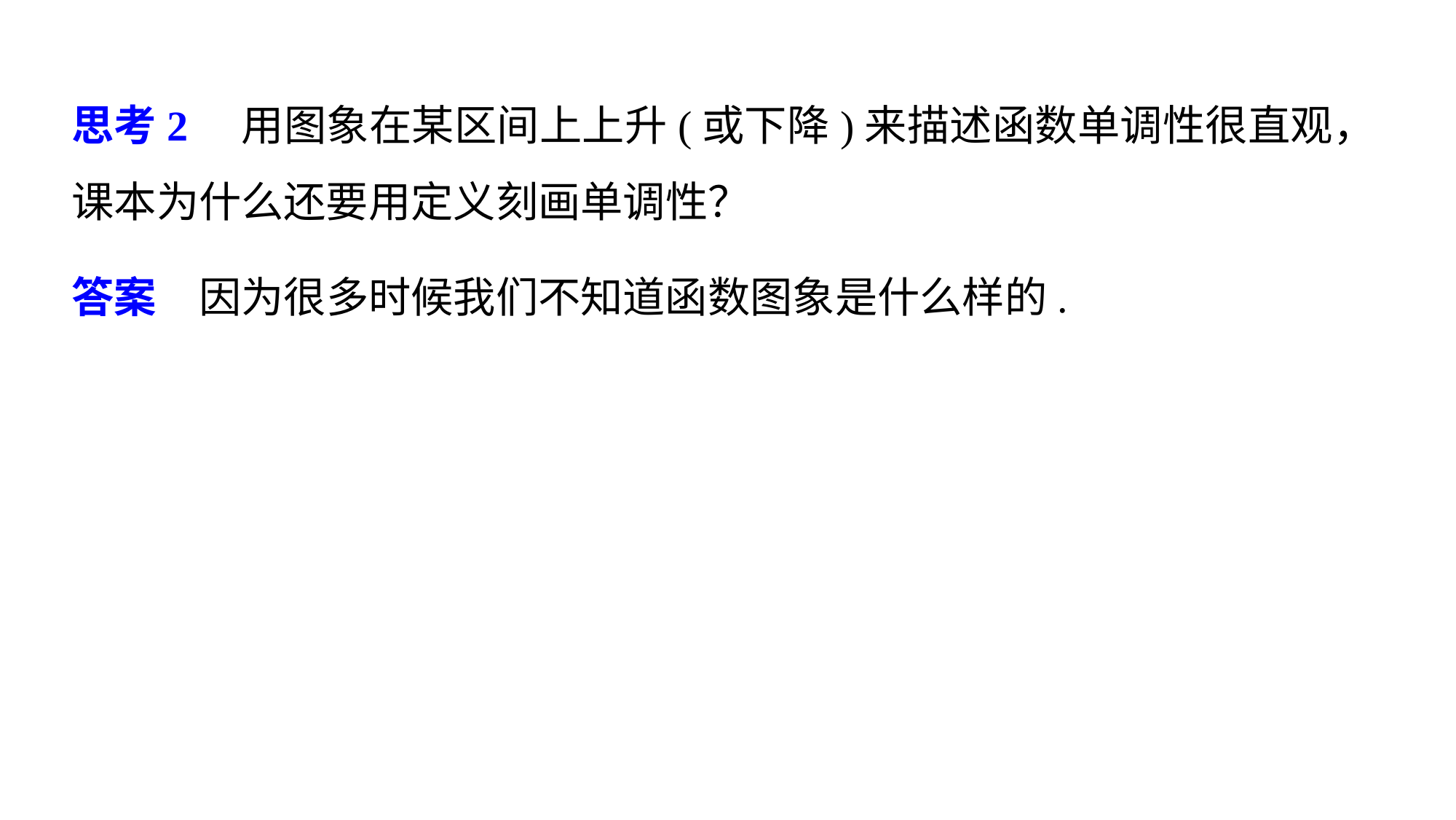

思考2　用图象在某区间上上升(或下降)来描述函数单调性很直观，课本为什么还要用定义刻画单调性？
答案　因为很多时候我们不知道函数图象是什么样的.